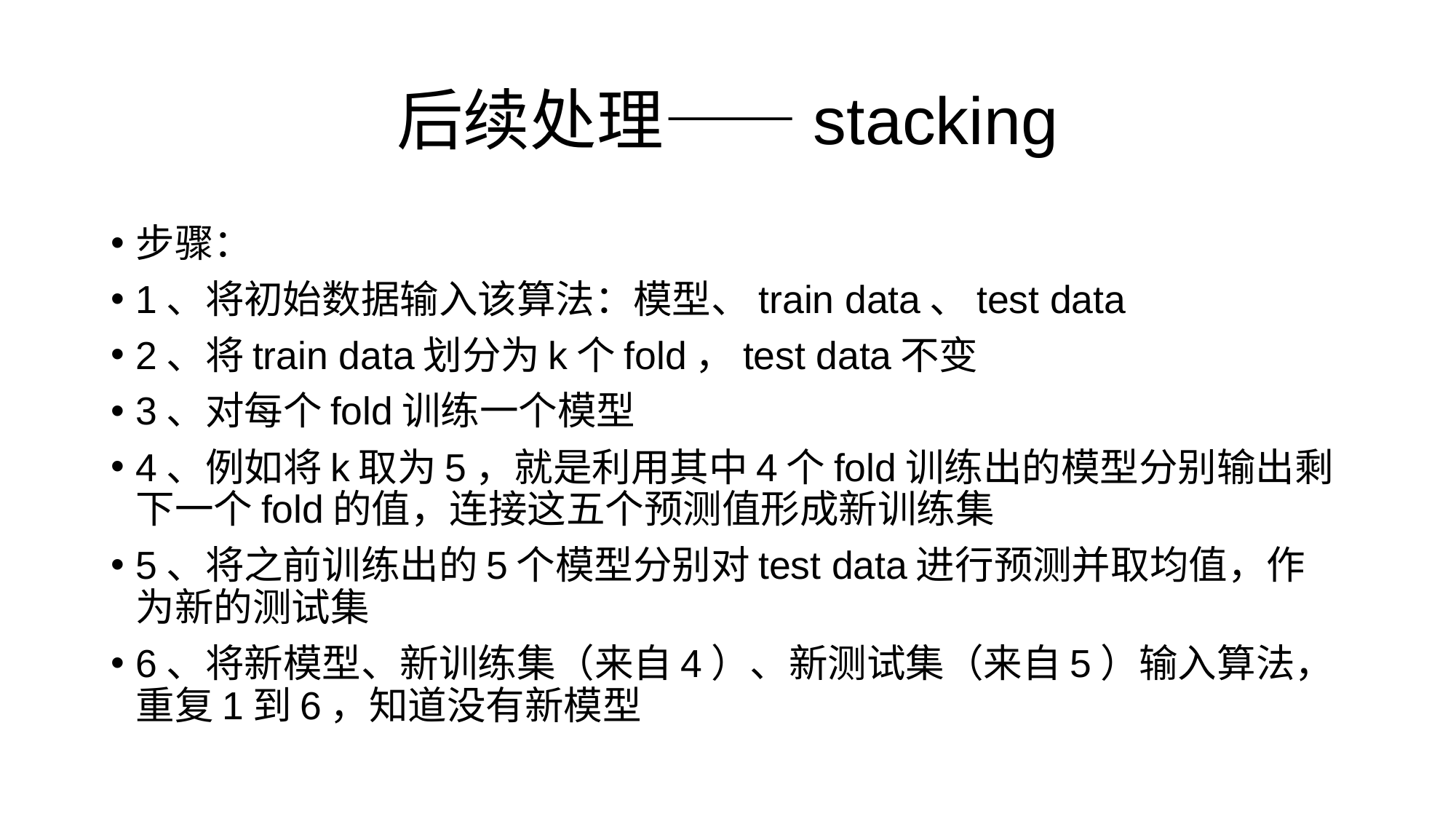

# 后续处理——stacking
步骤：
1、将初始数据输入该算法：模型、train data、test data
2、将train data划分为k个fold，test data不变
3、对每个fold训练一个模型
4、例如将k取为5，就是利用其中4个fold训练出的模型分别输出剩下一个fold的值，连接这五个预测值形成新训练集
5、将之前训练出的5个模型分别对test data进行预测并取均值，作为新的测试集
6、将新模型、新训练集（来自4）、新测试集（来自5）输入算法，重复1到6，知道没有新模型